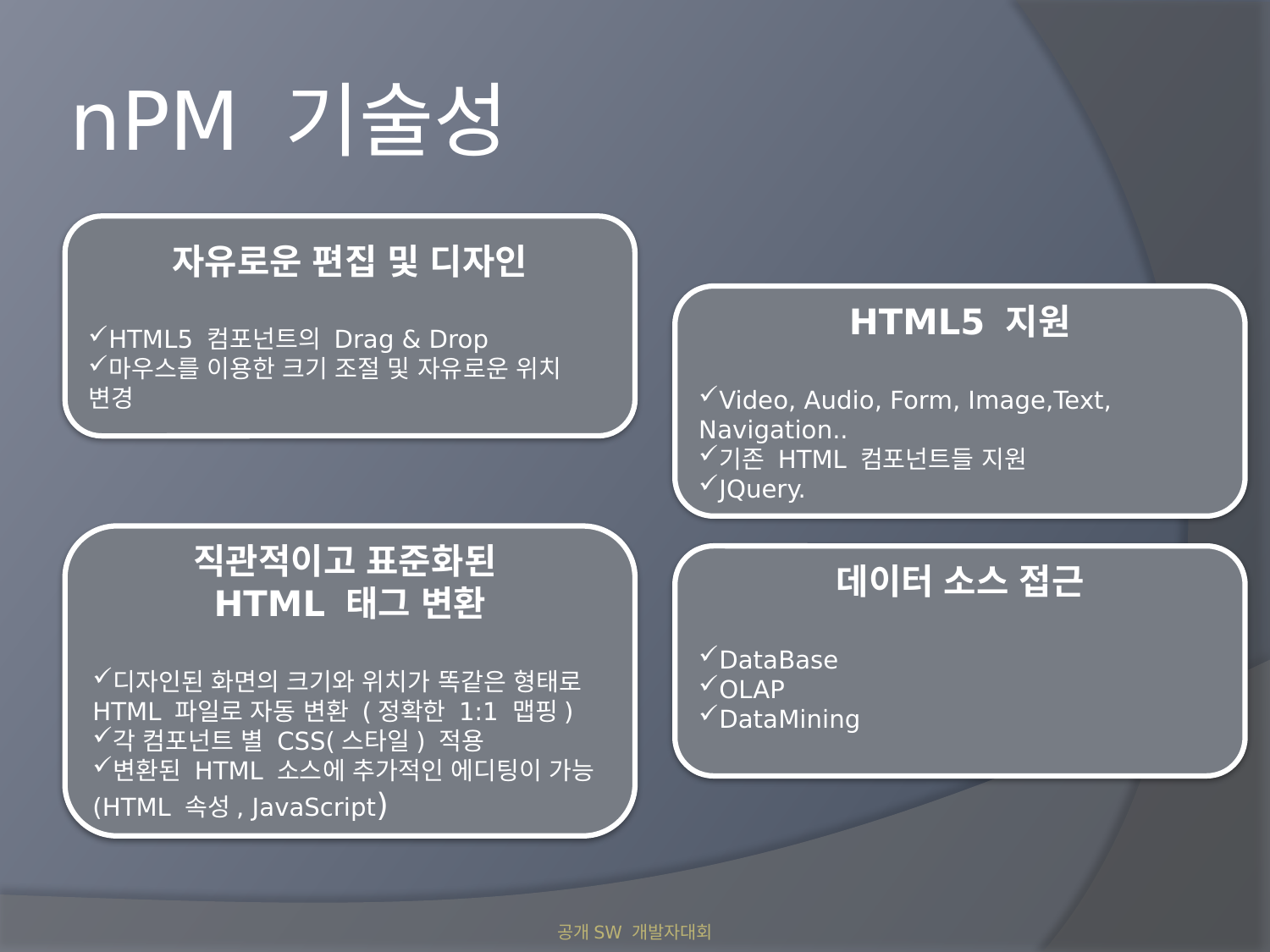

# nPM 기술성
자유로운 편집 및 디자인

HTML5 컴포넌트의 Drag & Drop
마우스를 이용한 크기 조절 및 자유로운 위치 변경

HTML5 지원

Video, Audio, Form, Image,Text, Navigation..
기존 HTML 컴포넌트들 지원
JQuery.
직관적이고 표준화된
HTML 태그 변환

디자인된 화면의 크기와 위치가 똑같은 형태로 HTML 파일로 자동 변환 (정확한 1:1 맵핑)
각 컴포넌트 별 CSS(스타일) 적용
변환된 HTML 소스에 추가적인 에디팅이 가능 (HTML 속성, JavaScript)
데이터 소스 접근

DataBase
OLAP
DataMining

공개SW 개발자대회